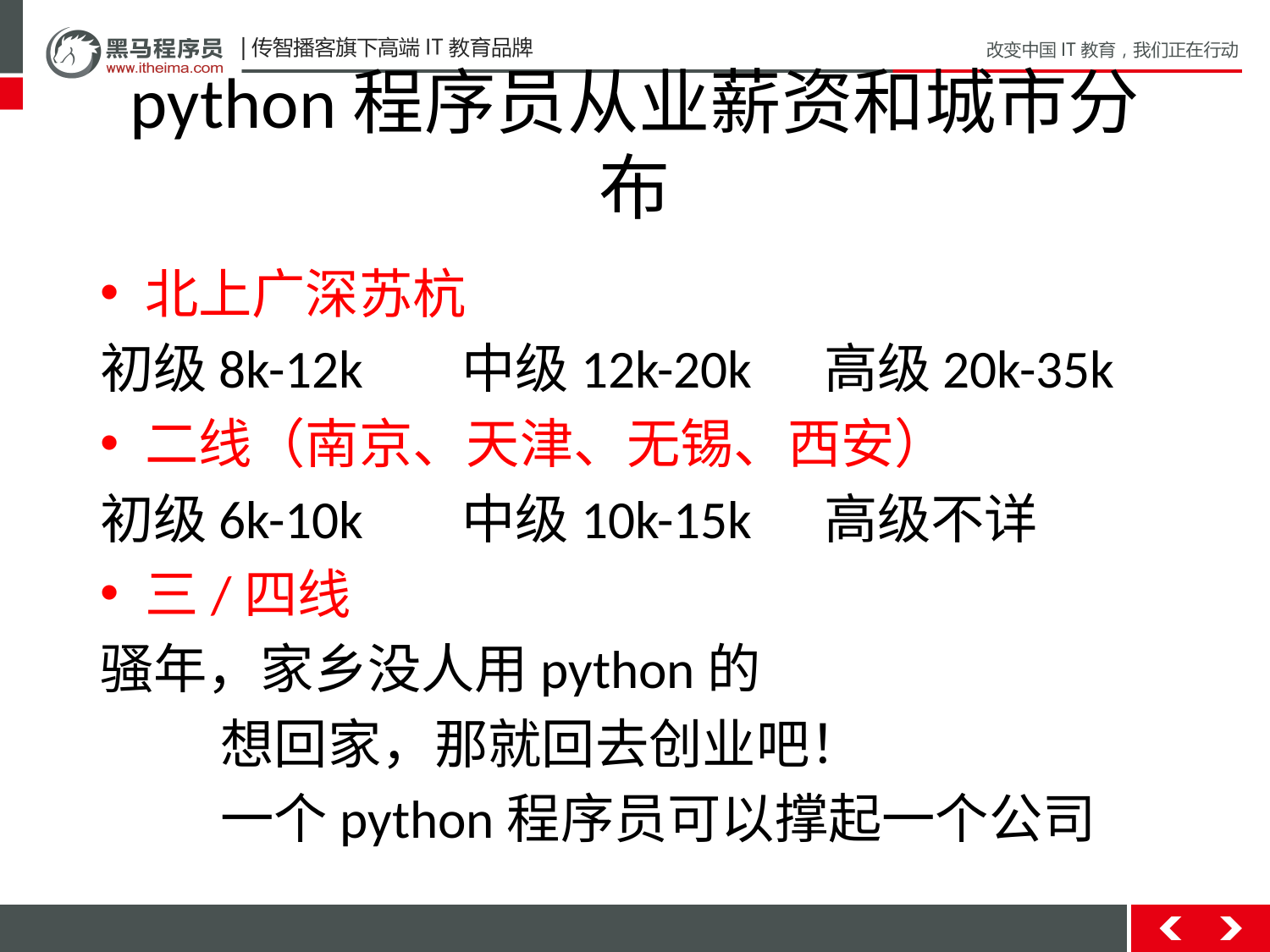

# python程序员从业薪资和城市分布
北上广深苏杭
初级8k-12k	中级12k-20k	高级20k-35k
二线（南京、天津、无锡、西安）
初级6k-10k	中级10k-15k	高级不详
三/四线
骚年，家乡没人用python的
	想回家，那就回去创业吧！
	一个python程序员可以撑起一个公司